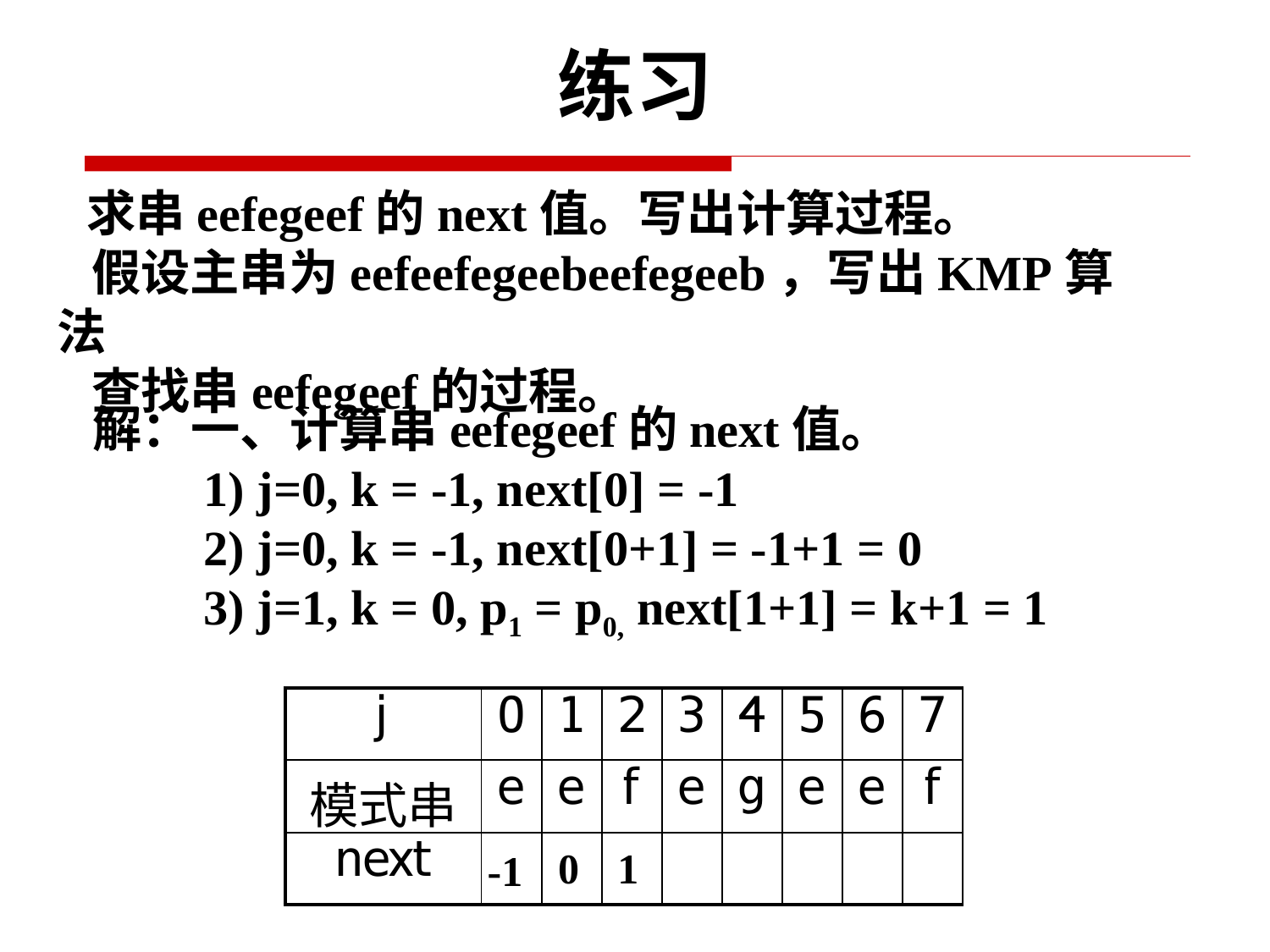

练习
   求串eefegeef的next值。写出计算过程。
  假设主串为eefeefegeebeefegeeb，写出KMP算法
  查找串eefegeef的过程。
    解：一、计算串eefegeef的next值。
            1) j=0, k = -1, next[0] = -1
            2) j=0, k = -1, next[0+1] = -1+1 = 0
            3) j=1, k = 0, p1 = p0, next[1+1] = k+1 = 1

| j | 0 | 1 | 2 | 3 | 4 | 5 | 6 | 7 |
| --- | --- | --- | --- | --- | --- | --- | --- | --- |
| 模式串 | e | e | f | e | g | e | e | f |
| next |  |  |  |  |  |  |  |  |
 0
1
-1